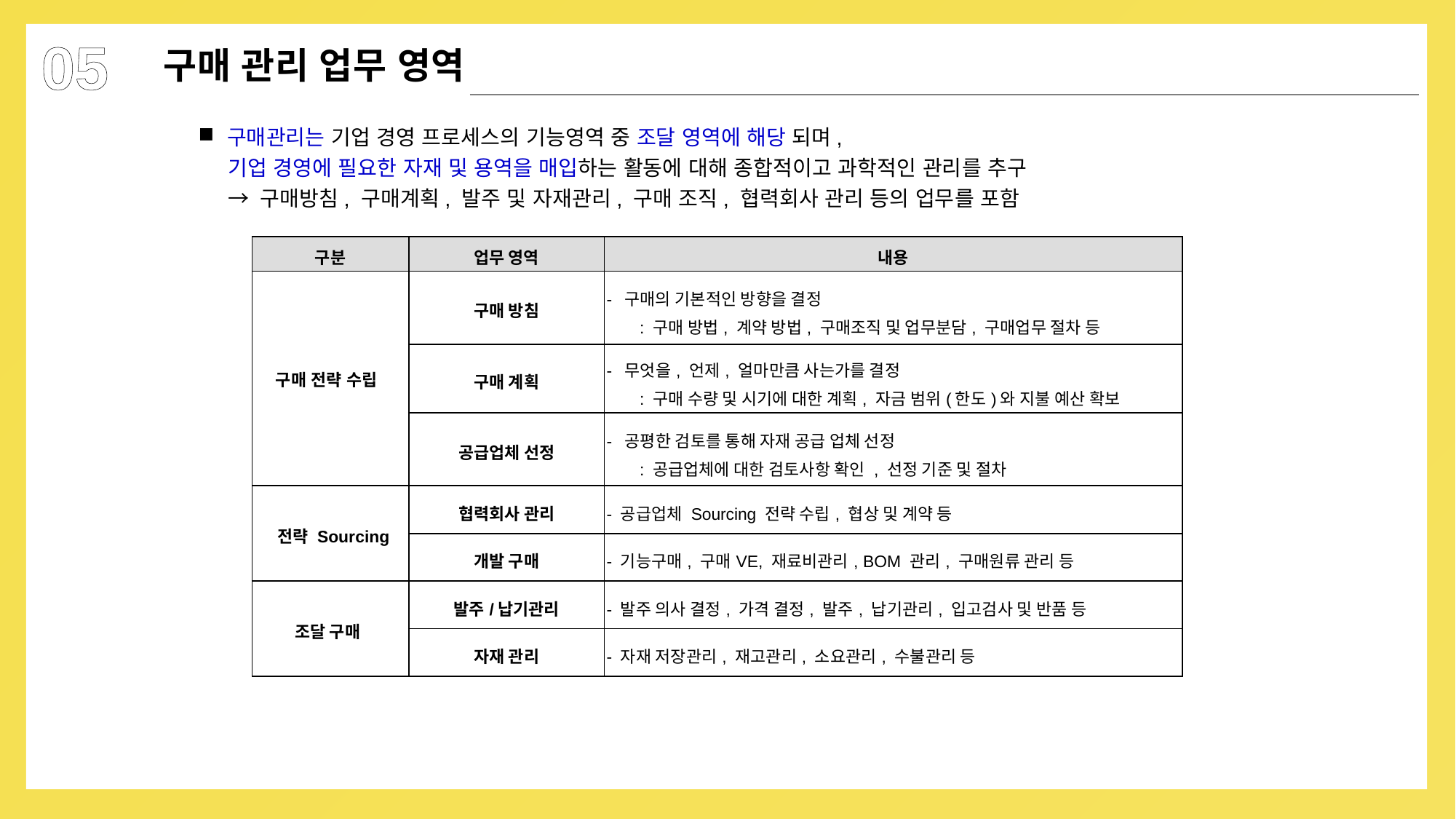

05

구매 관리 업무 영역
구매관리는 기업 경영 프로세스의 기능영역 중 조달 영역에 해당 되며,
기업 경영에 필요한 자재 및 용역을 매입하는 활동에 대해 종합적이고 과학적인 관리를 추구
→ 구매방침, 구매계획, 발주 및 자재관리, 구매 조직, 협력회사 관리 등의 업무를 포함
| 구분 | 업무 영역 | 내용 |
| --- | --- | --- |
| 구매 전략 수립 | 구매 방침 | - 구매의 기본적인 방향을 결정 : 구매 방법, 계약 방법, 구매조직 및 업무분담, 구매업무 절차 등 |
|  | 구매 계획 | - 무엇을, 언제, 얼마만큼 사는가를 결정 : 구매 수량 및 시기에 대한 계획, 자금 범위(한도)와 지불 예산 확보 |
|  | 공급업체 선정 | - 공평한 검토를 통해 자재 공급 업체 선정 : 공급업체에 대한 검토사항 확인 , 선정 기준 및 절차 |
| 전략 Sourcing | 협력회사 관리 | - 공급업체 Sourcing 전략 수립, 협상 및 계약 등 |
|  | 개발 구매 | - 기능구매, 구매VE, 재료비관리, BOM 관리, 구매원류 관리 등 |
| 조달 구매 | 발주/납기관리 | - 발주 의사 결정, 가격 결정, 발주, 납기관리, 입고검사 및 반품 등 |
|  | 자재 관리 | - 자재 저장관리, 재고관리, 소요관리, 수불관리 등 |